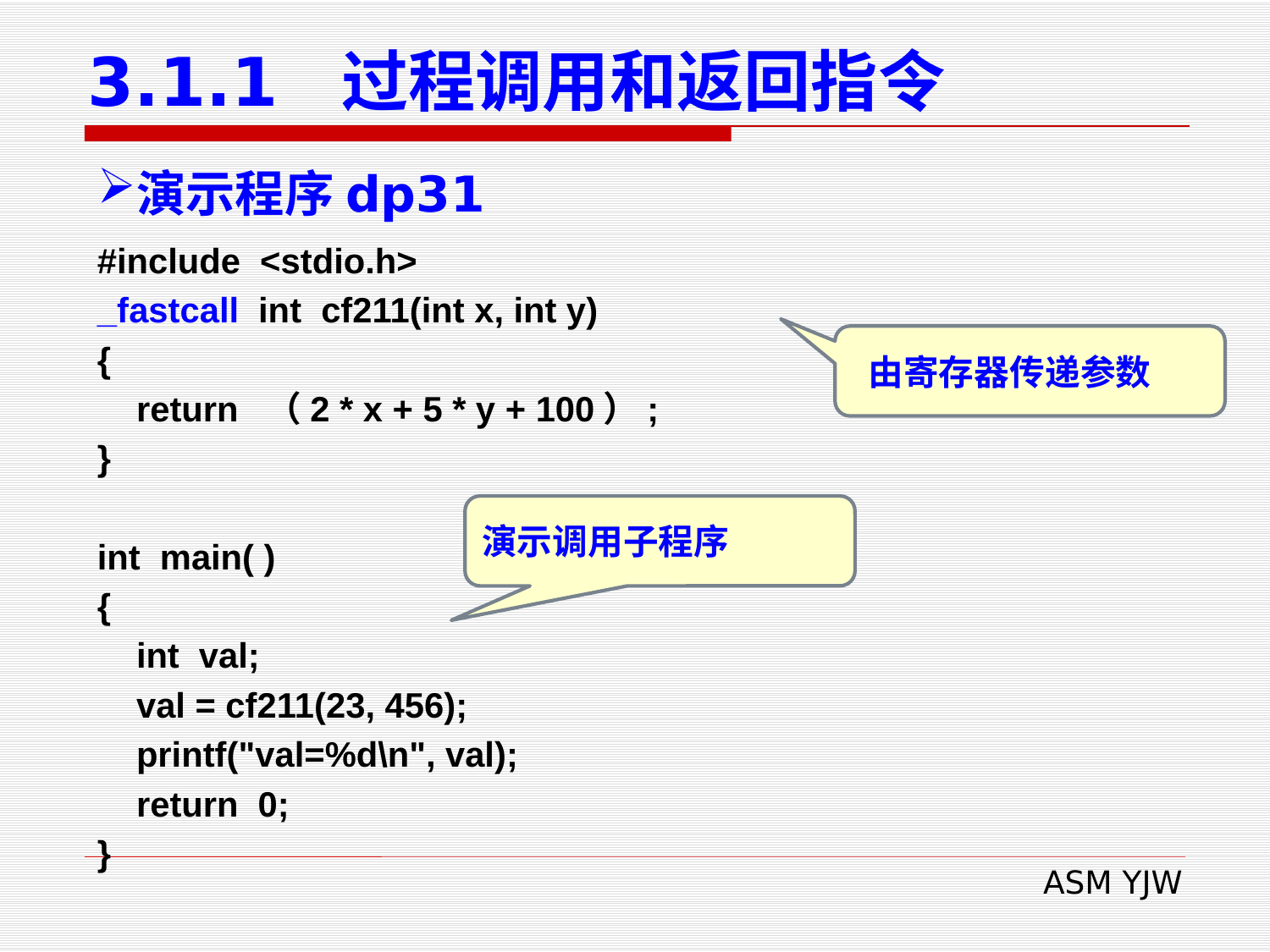

# 3.1.1  过程调用和返回指令
演示程序dp31

#include  <stdio.h>
_fastcall  int  cf211(int x, int y)
{
    return  （2 * x + 5 * y + 100）;
}

int  main( )
{
    int  val;
    val = cf211(23, 456);
    printf("val=%d\n", val);
    return  0;
}
 由寄存器传递参数
演示调用子程序